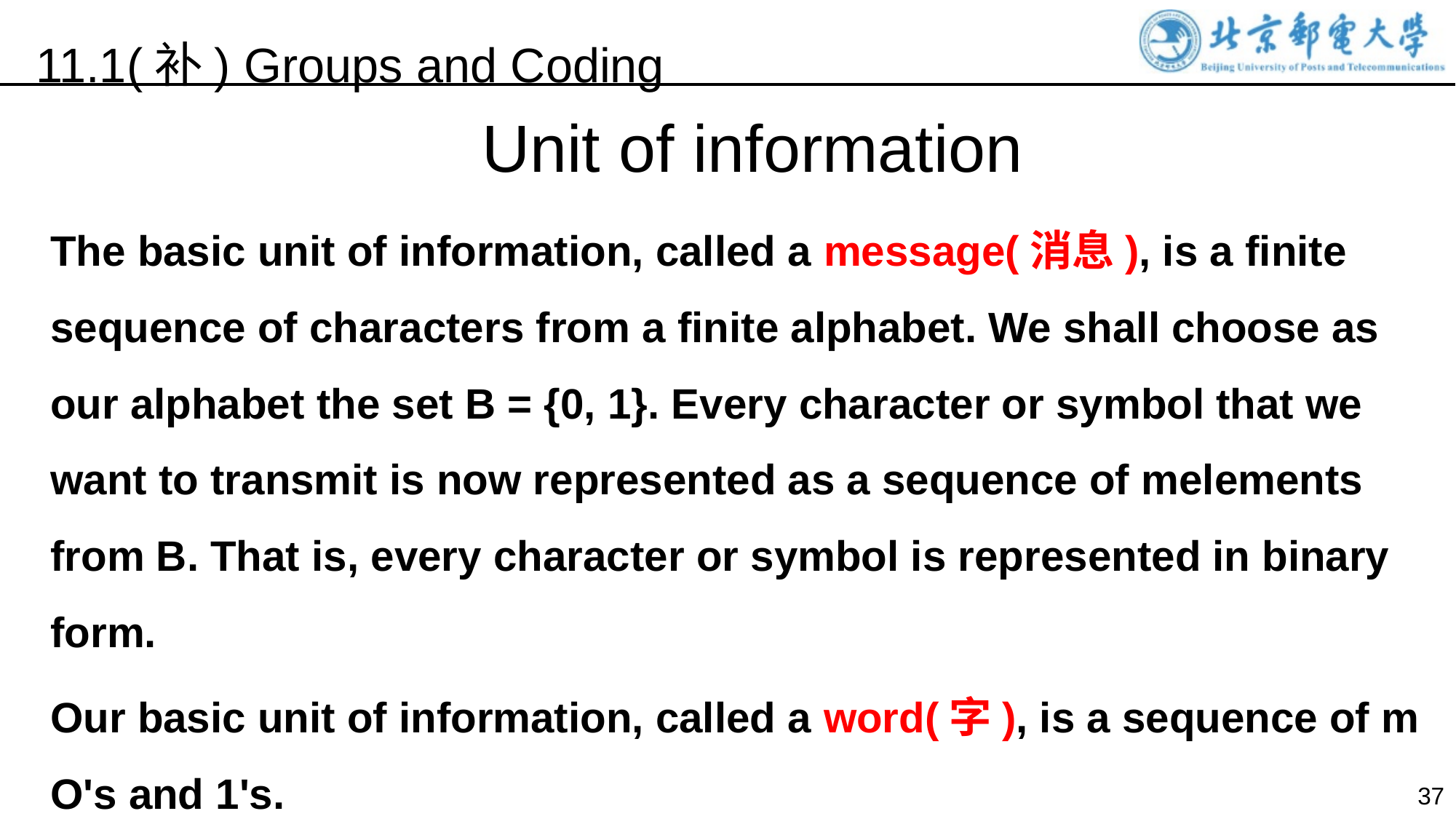

11.1(补) Groups and Coding
Unit of information
The basic unit of information, called a message(消息), is a finite sequence of characters from a finite alphabet. We shall choose as our alphabet the set B = {0, 1}. Every character or symbol that we want to transmit is now represented as a sequence of melements from B. That is, every character or symbol is represented in binary form.
Our basic unit of information, called a word(字), is a sequence of m O's and 1's.